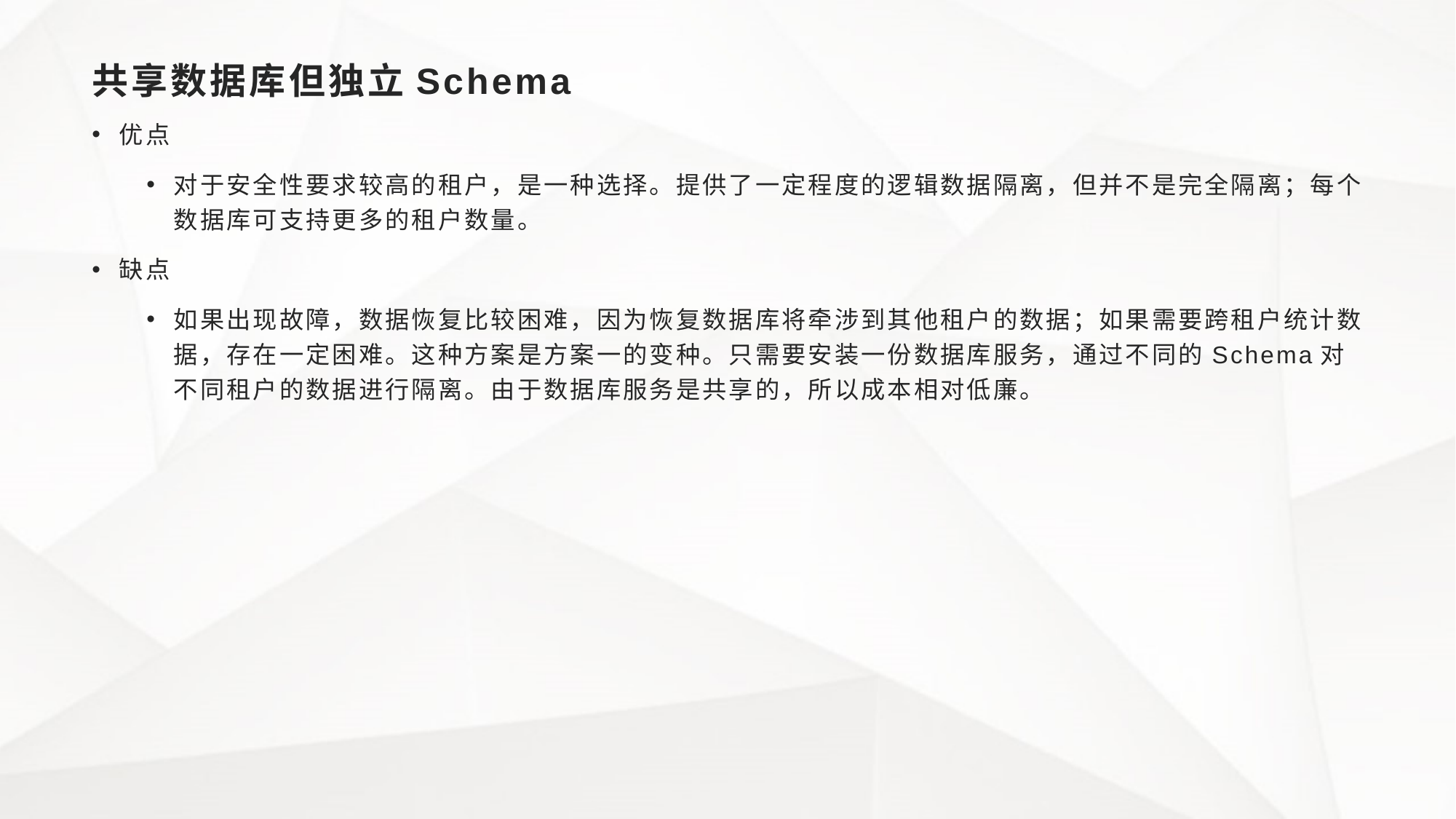

# 共享数据库但独立Schema
优点
对于安全性要求较高的租户，是一种选择。提供了一定程度的逻辑数据隔离，但并不是完全隔离；每个数据库可支持更多的租户数量。
缺点
如果出现故障，数据恢复比较困难，因为恢复数据库将牵涉到其他租户的数据；如果需要跨租户统计数据，存在一定困难。这种方案是方案一的变种。只需要安装一份数据库服务，通过不同的Schema对不同租户的数据进行隔离。由于数据库服务是共享的，所以成本相对低廉。